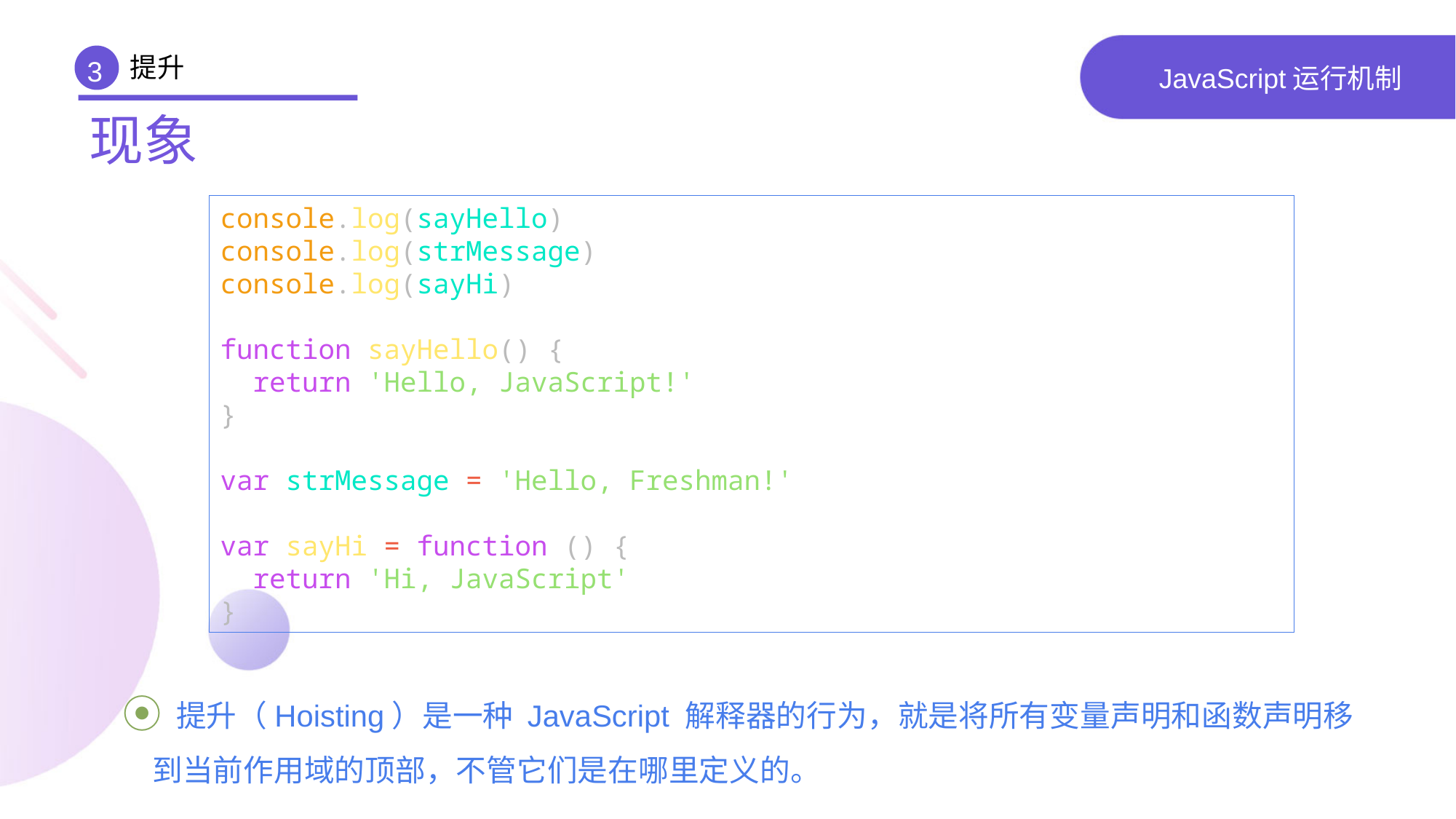

提升
3
# JavaScript运行机制
现象
console.log(sayHello)
console.log(strMessage)
console.log(sayHi)
function sayHello() {
  return 'Hello, JavaScript!'
}
var strMessage = 'Hello, Freshman!'
var sayHi = function () {
  return 'Hi, JavaScript'
}
 提升（Hoisting）是一种 JavaScript 解释器的行为，就是将所有变量声明和函数声明移到当前作用域的顶部，不管它们是在哪里定义的。